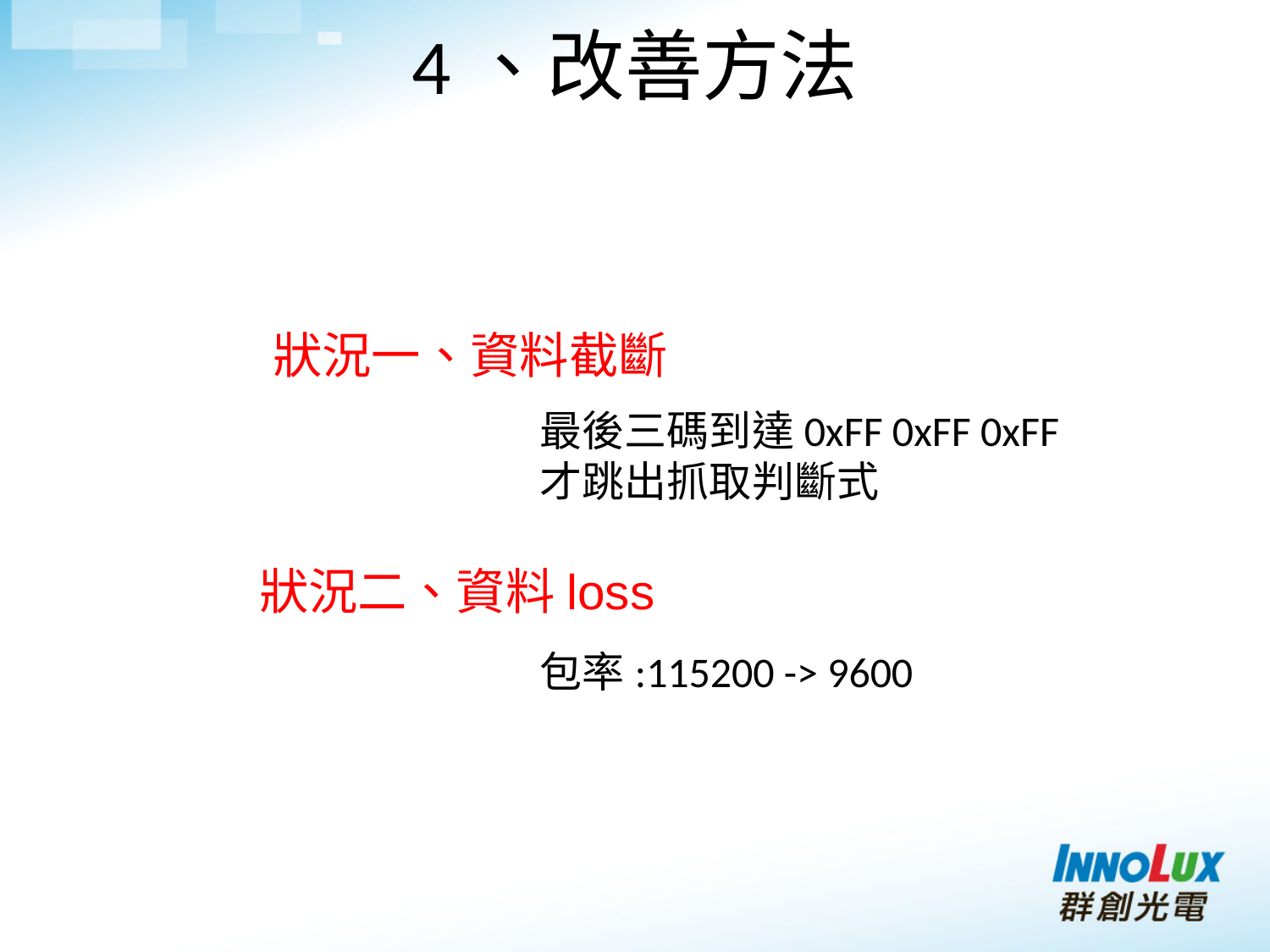

# 4、改善方法
狀況一、資料截斷
最後三碼到達0xFF 0xFF 0xFF 才跳出抓取判斷式
狀況二、資料loss
包率:115200 -> 9600